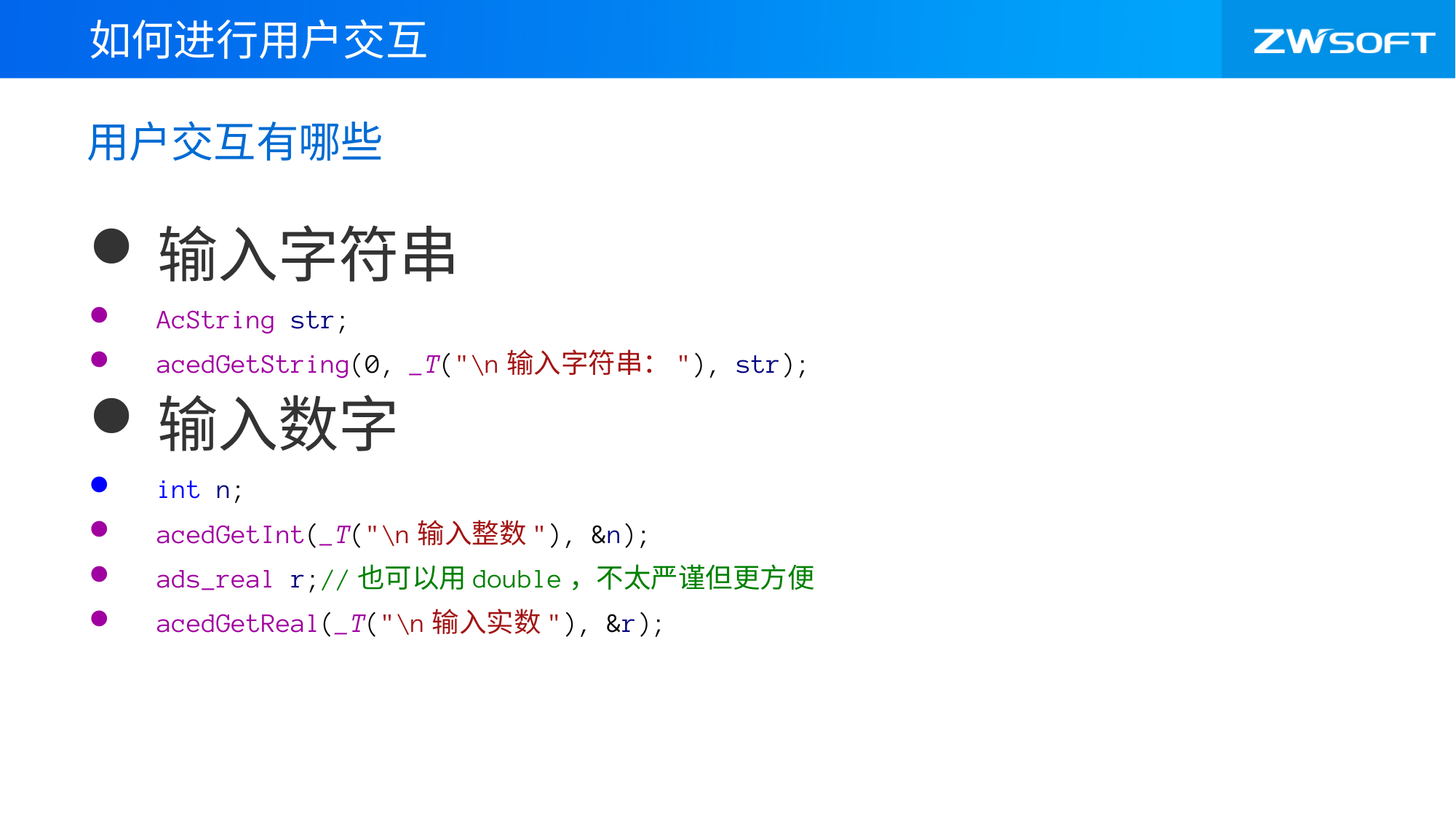

如何进行用户交互
# 用户交互有哪些
输入字符串
AcString str;
acedGetString(0, _T("\n输入字符串："), str);
输入数字
int n;
acedGetInt(_T("\n输入整数"), &n);
ads_real r;//也可以用double，不太严谨但更方便
acedGetReal(_T("\n输入实数"), &r);